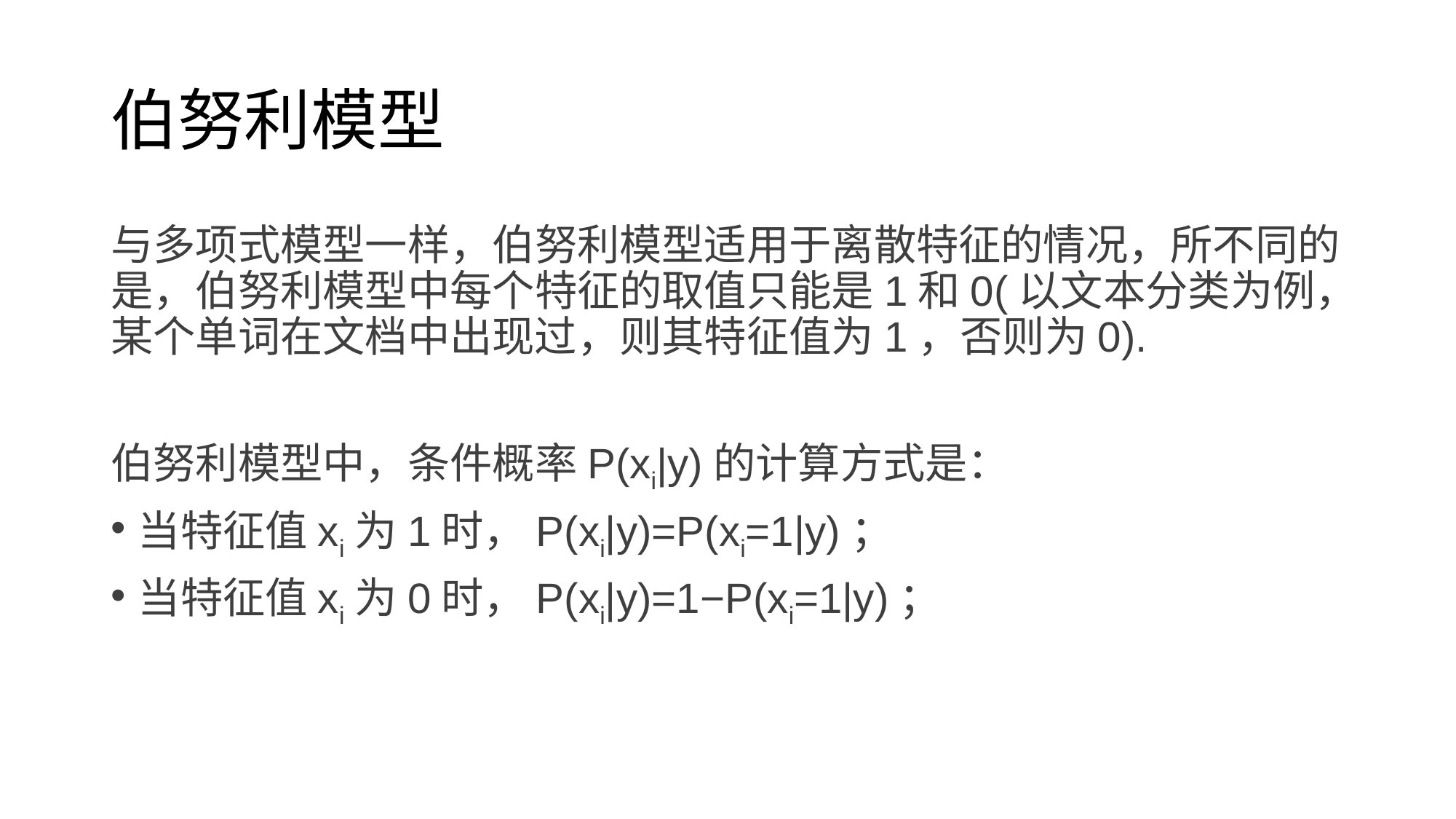

# 伯努利模型
与多项式模型一样，伯努利模型适用于离散特征的情况，所不同的是，伯努利模型中每个特征的取值只能是1和0(以文本分类为例，某个单词在文档中出现过，则其特征值为1，否则为0).

伯努利模型中，条件概率P(xi|y)的计算方式是：
当特征值xi为1时，P(xi|y)=P(xi=1|y)；
当特征值xi为0时，P(xi|y)=1−P(xi=1|y)；